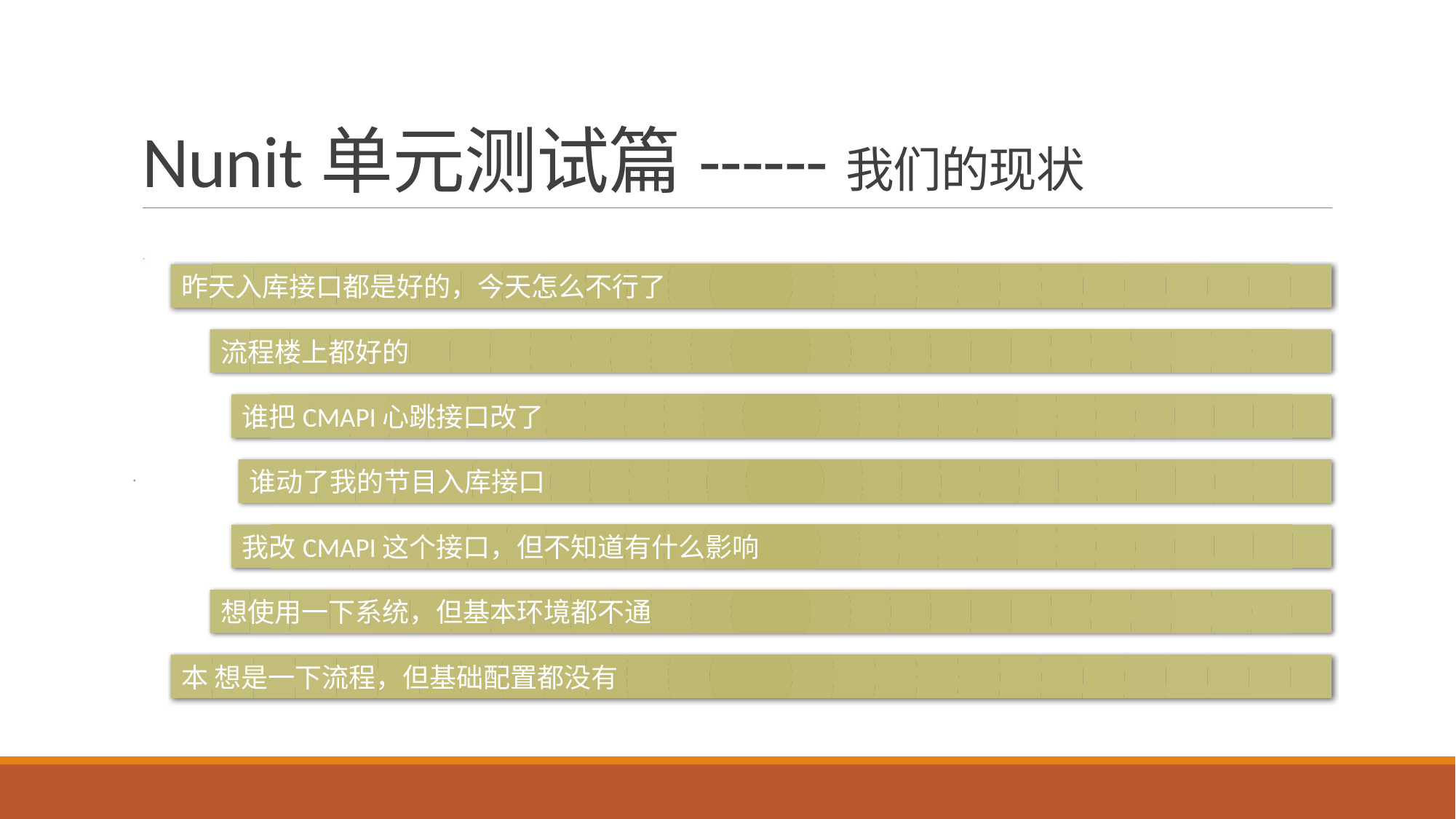

# Nunit单元测试篇------我们的现状
昨天入库接口都是好的，今天怎么不行了
谁把CMAPI心跳接口改了
谁动了我的节目入库接口
我改CMAPI这个接口，但不知道有什么影响
流程楼上都好的
想使用一下系统，但基本环境都不通
本 想是一下流程，但基础配置都没有